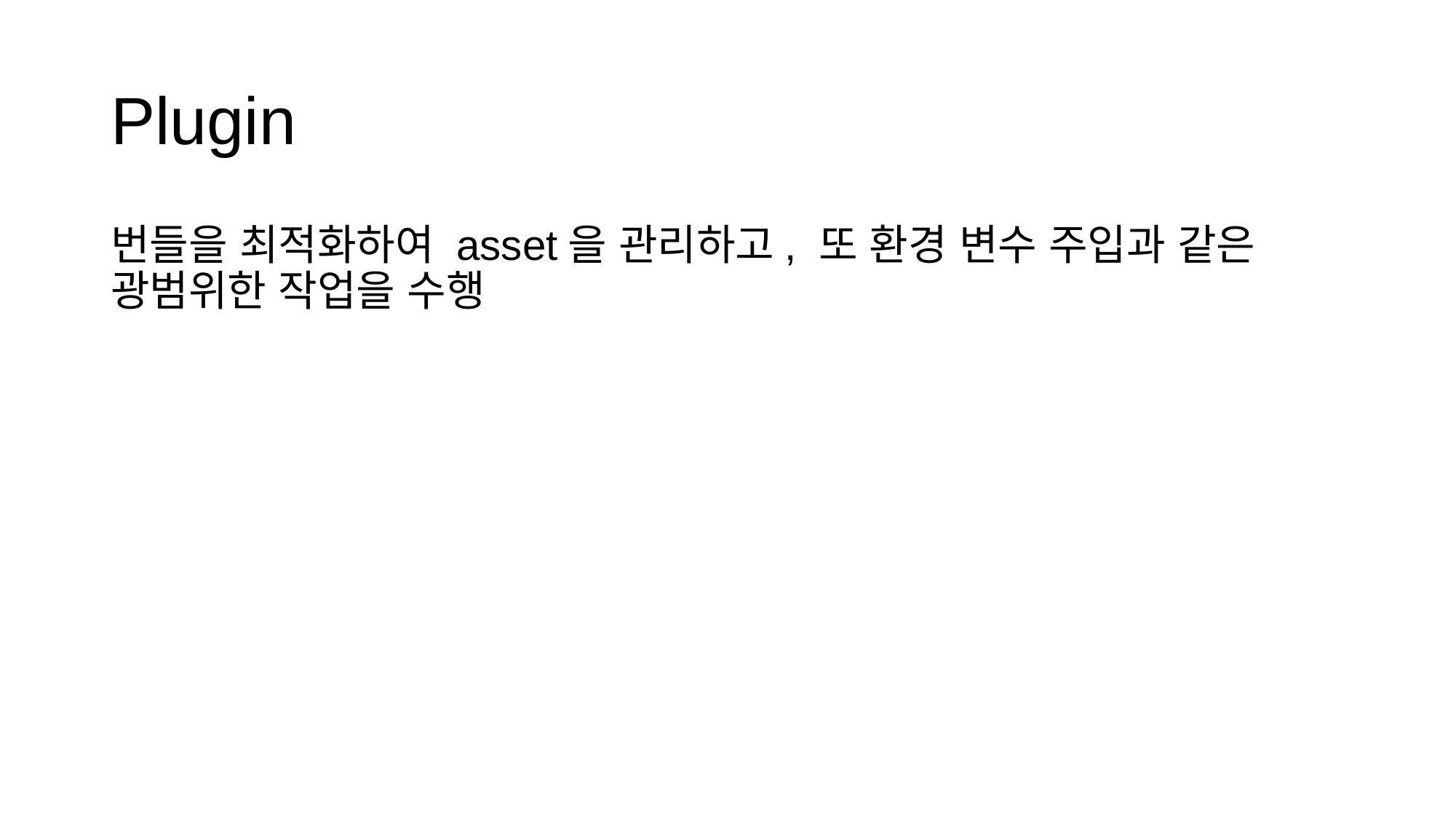

# Plugin
번들을 최적화하여 asset을 관리하고, 또 환경 변수 주입과 같은 광범위한 작업을 수행